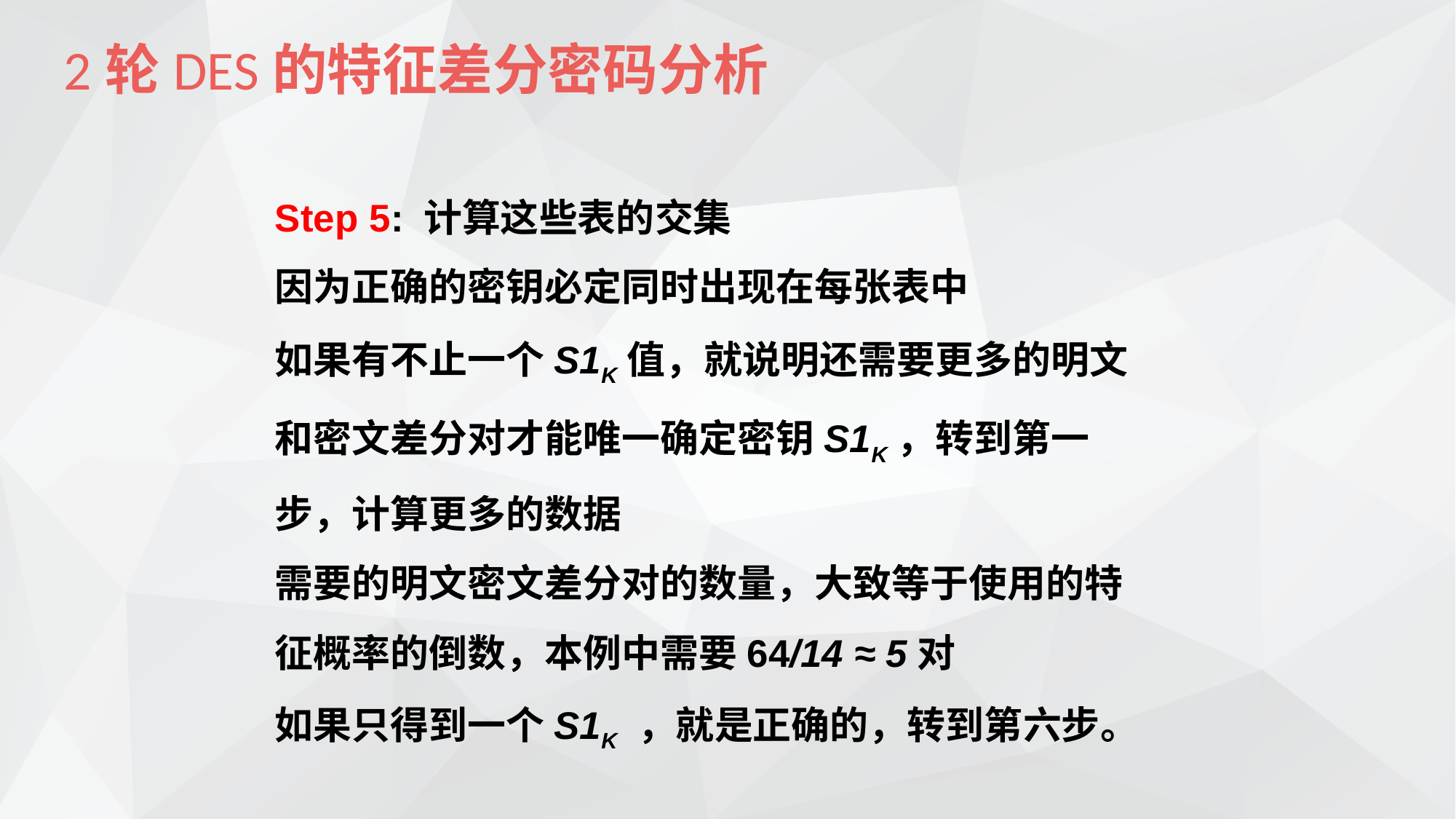

2轮DES的特征差分密码分析
Step 5: 计算这些表的交集
因为正确的密钥必定同时出现在每张表中
如果有不止一个S1K值，就说明还需要更多的明文和密文差分对才能唯一确定密钥S1K，转到第一步，计算更多的数据
需要的明文密文差分对的数量，大致等于使用的特征概率的倒数，本例中需要64/14 ≈ 5对
如果只得到一个S1K ，就是正确的，转到第六步。
26